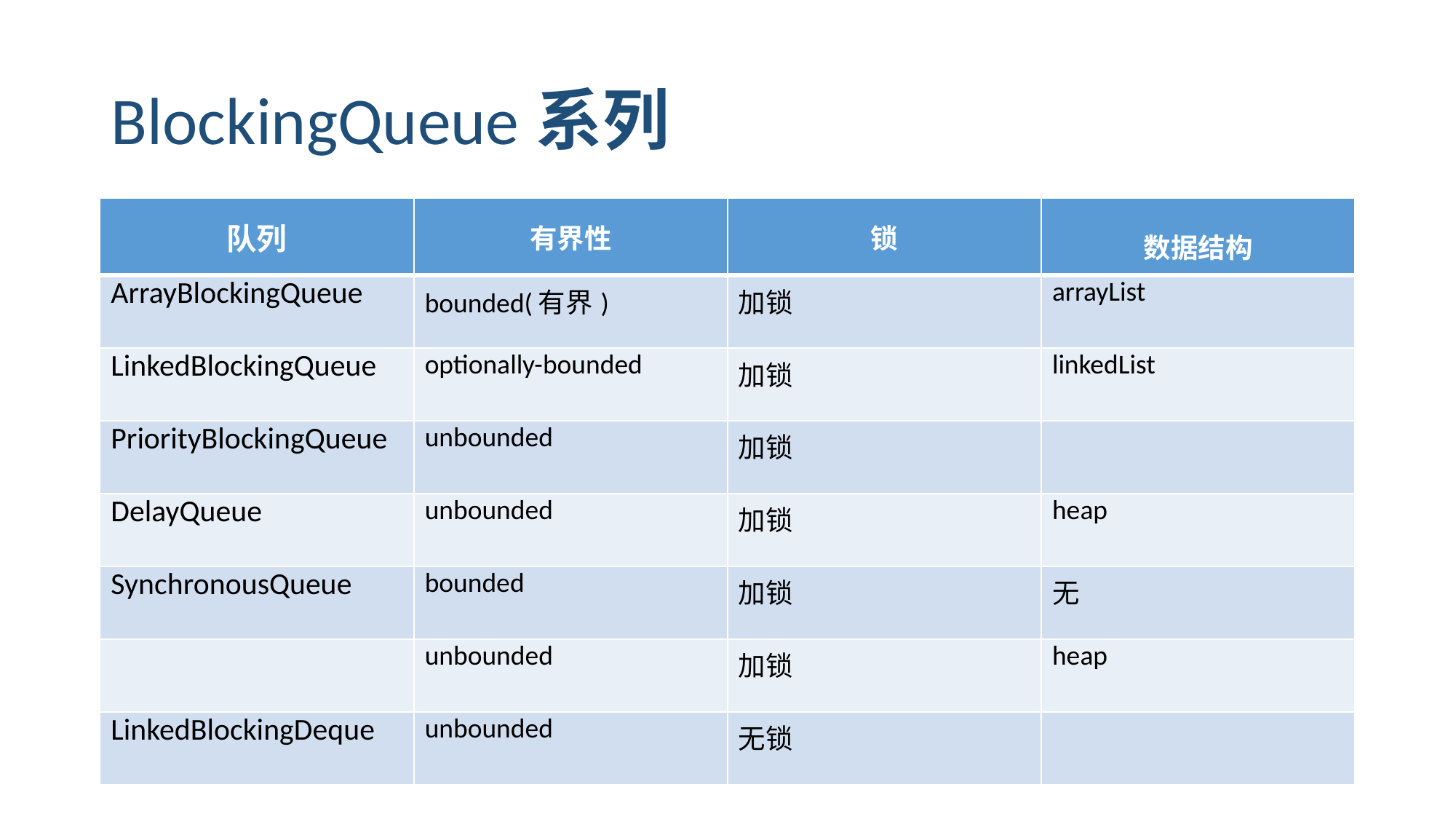

# BlockingQueue系列
| 队列 | 有界性 | 锁 | 数据结构 |
| --- | --- | --- | --- |
| ArrayBlockingQueue | bounded(有界) | 加锁 | arrayList |
| LinkedBlockingQueue | optionally-bounded | 加锁 | linkedList |
| PriorityBlockingQueue | unbounded | 加锁 |  |
| DelayQueue | unbounded | 加锁 | heap |
| SynchronousQueue | bounded | 加锁 | 无 |
|  | unbounded | 加锁 | heap |
| LinkedBlockingDeque | unbounded | 无锁 |  |